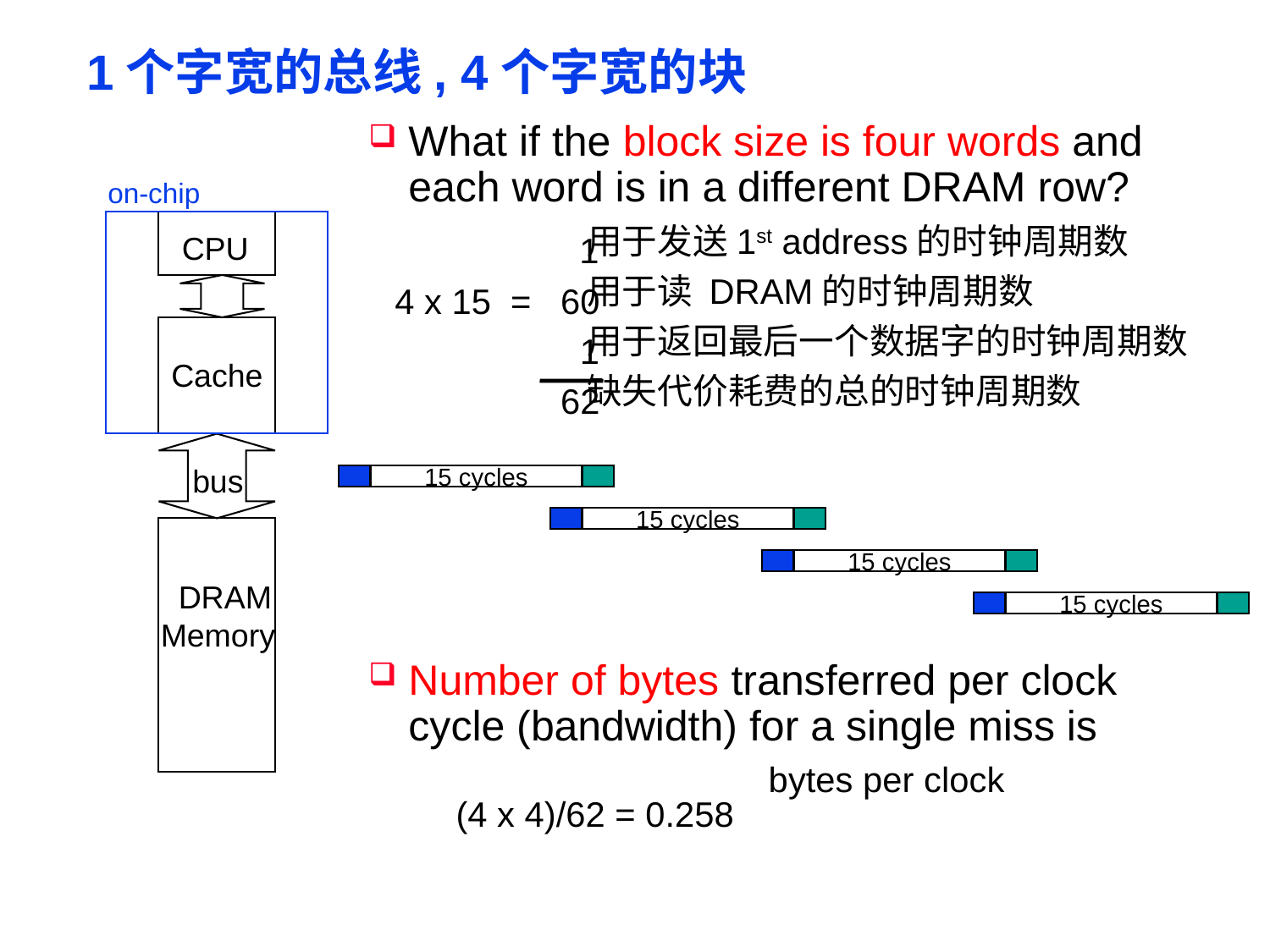

# 1个字宽的总线, 4个字宽的块

What if the block size is four words and each word is in a different DRAM row?
                  用于发送1st address的时钟周期数
                  用于读 DRAM的时钟周期数
                  用于返回最后一个数据字的时钟周期数
                  缺失代价耗费的总的时钟周期数

Number of bytes transferred per clock cycle (bandwidth) for a single miss is
                                  bytes per clock
on-chip

CPU
                          1
4 x 15  =   60
                   1
                 62

Cache

bus

15 cycles

15 cycles

15 cycles

15 cycles

  DRAM
Memory

   (4 x 4)/62 = 0.258